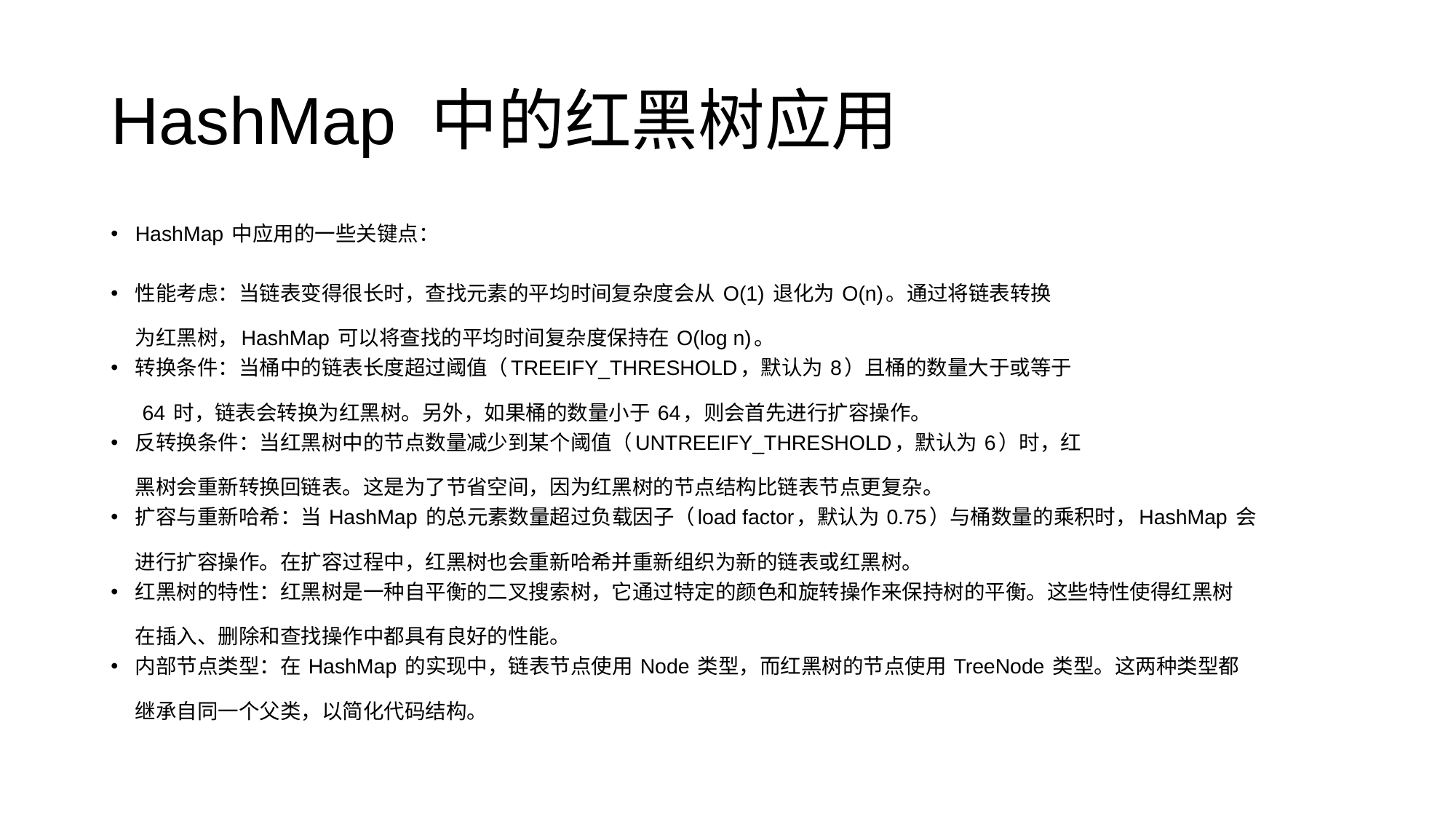

# HashMap 中的红黑树应用
HashMap 中应用的一些关键点：

性能考虑：当链表变得很长时，查找元素的平均时间复杂度会从 O(1) 退化为 O(n)。通过将链表转换
为红黑树，HashMap 可以将查找的平均时间复杂度保持在 O(log n)。
转换条件：当桶中的链表长度超过阈值（TREEIFY_THRESHOLD，默认为 8）且桶的数量大于或等于
 64 时，链表会转换为红黑树。另外，如果桶的数量小于 64，则会首先进行扩容操作。
反转换条件：当红黑树中的节点数量减少到某个阈值（UNTREEIFY_THRESHOLD，默认为 6）时，红
黑树会重新转换回链表。这是为了节省空间，因为红黑树的节点结构比链表节点更复杂。
扩容与重新哈希：当 HashMap 的总元素数量超过负载因子（load factor，默认为 0.75）与桶数量的乘积时，HashMap 会
进行扩容操作。在扩容过程中，红黑树也会重新哈希并重新组织为新的链表或红黑树。
红黑树的特性：红黑树是一种自平衡的二叉搜索树，它通过特定的颜色和旋转操作来保持树的平衡。这些特性使得红黑树
在插入、删除和查找操作中都具有良好的性能。
内部节点类型：在 HashMap 的实现中，链表节点使用 Node 类型，而红黑树的节点使用 TreeNode 类型。这两种类型都
继承自同一个父类，以简化代码结构。